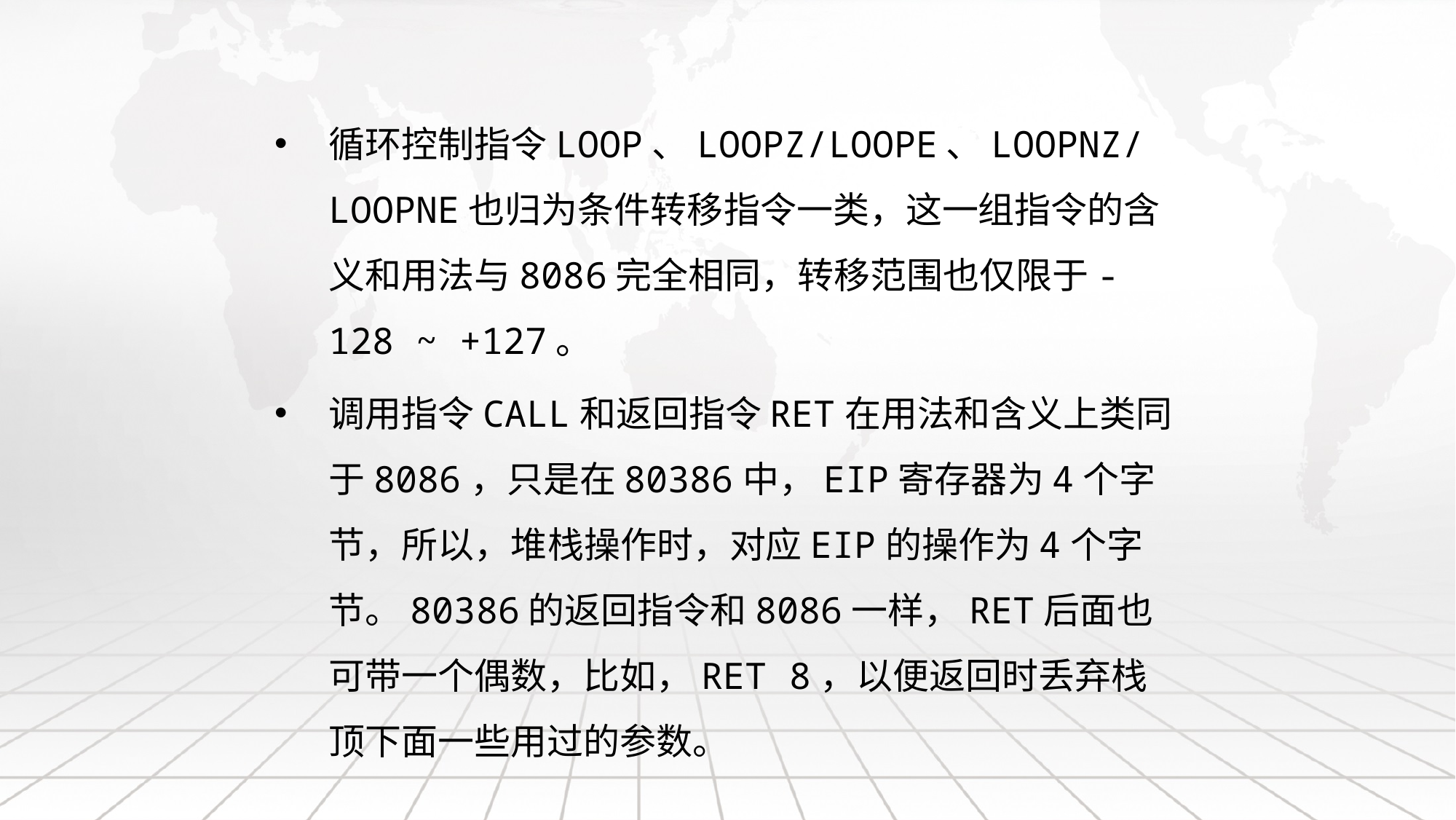

循环控制指令LOOP、LOOPZ/LOOPE、LOOPNZ/LOOPNE也归为条件转移指令一类，这一组指令的含义和用法与8086完全相同，转移范围也仅限于-128 ~ +127。
调用指令CALL和返回指令RET在用法和含义上类同于8086，只是在80386中，EIP寄存器为4个字节，所以，堆栈操作时，对应EIP的操作为4个字节。80386的返回指令和8086一样，RET后面也可带一个偶数，比如，RET 8，以便返回时丢弃栈顶下面一些用过的参数。